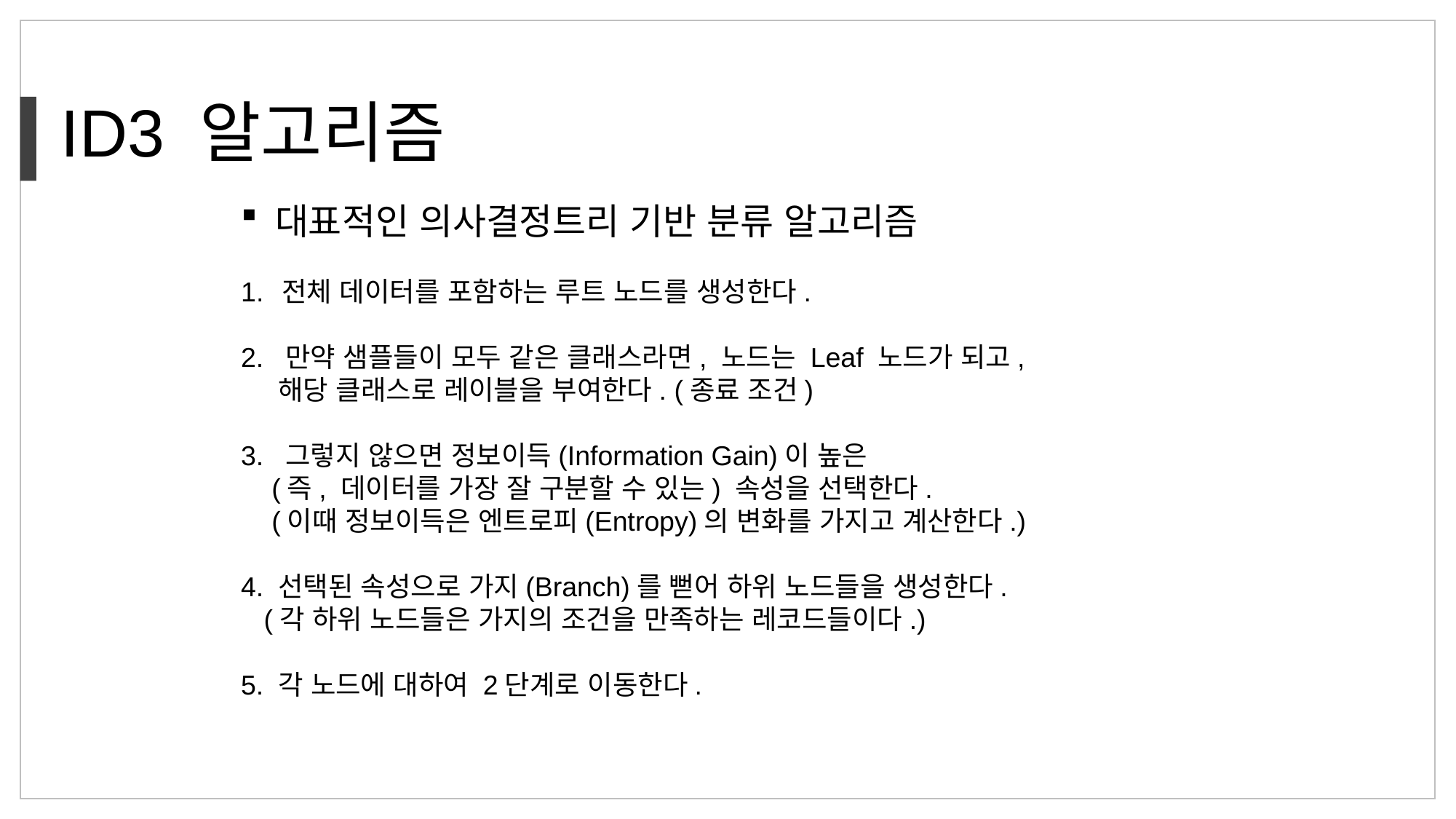

ID3 알고리즘

대표적인 의사결정트리 기반 분류 알고리즘

전체 데이터를 포함하는 루트 노드를 생성한다.
2.  만약 샘플들이 모두 같은 클래스라면, 노드는 Leaf 노드가 되고,
    해당 클래스로 레이블을 부여한다. (종료 조건)
 
3.  그렇지 않으면 정보이득(Information Gain)이 높은
    (즉, 데이터를 가장 잘 구분할 수 있는) 속성을 선택한다.
    (이때 정보이득은 엔트로피(Entropy)의 변화를 가지고 계산한다.)
4. 선택된 속성으로 가지(Branch)를 뻗어 하위 노드들을 생성한다. 
   (각 하위 노드들은 가지의 조건을 만족하는 레코드들이다.)
5. 각 노드에 대하여 2단계로 이동한다.